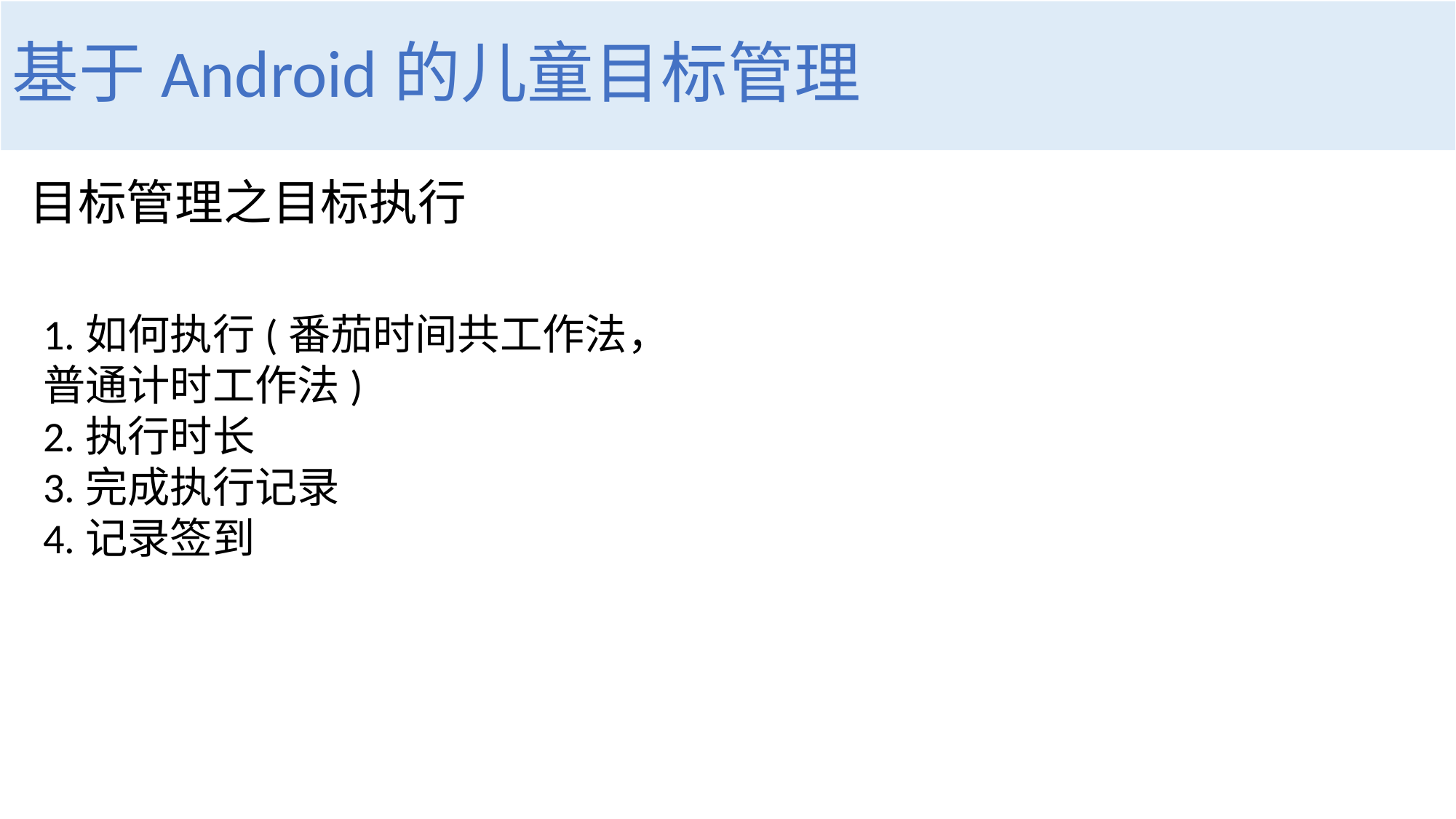

# 基于Android的儿童目标管理
目标管理之目标执行
1.如何执行(番茄时间共工作法，普通计时工作法)
2.执行时长
3.完成执行记录
4.记录签到